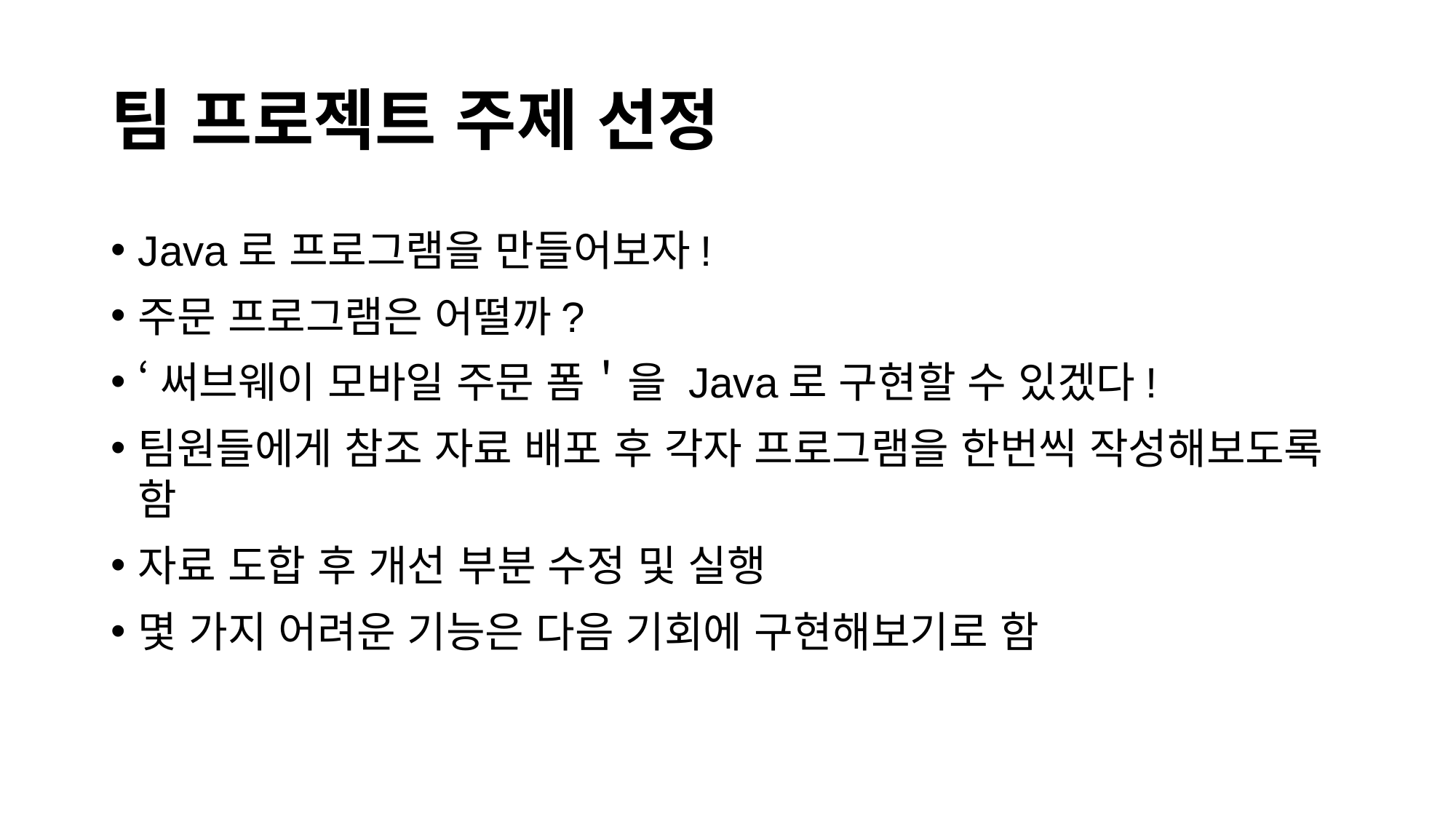

# 팀 프로젝트 주제 선정
Java로 프로그램을 만들어보자!
주문 프로그램은 어떨까?
‘써브웨이 모바일 주문 폼＇을 Java로 구현할 수 있겠다!
팀원들에게 참조 자료 배포 후 각자 프로그램을 한번씩 작성해보도록 함
자료 도합 후 개선 부분 수정 및 실행
몇 가지 어려운 기능은 다음 기회에 구현해보기로 함